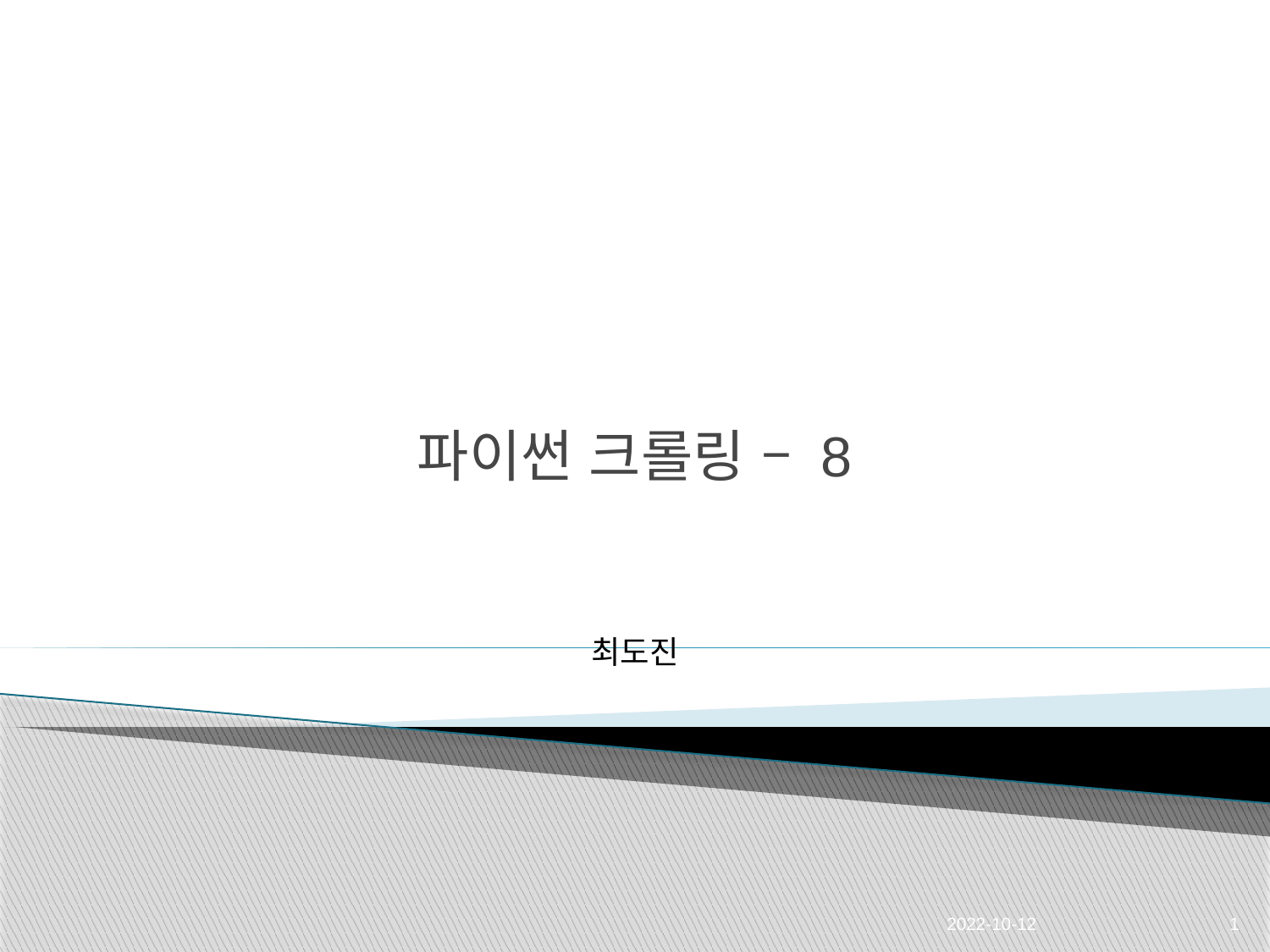

# 파이썬 크롤링 – 8
최도진
2022-10-12
1